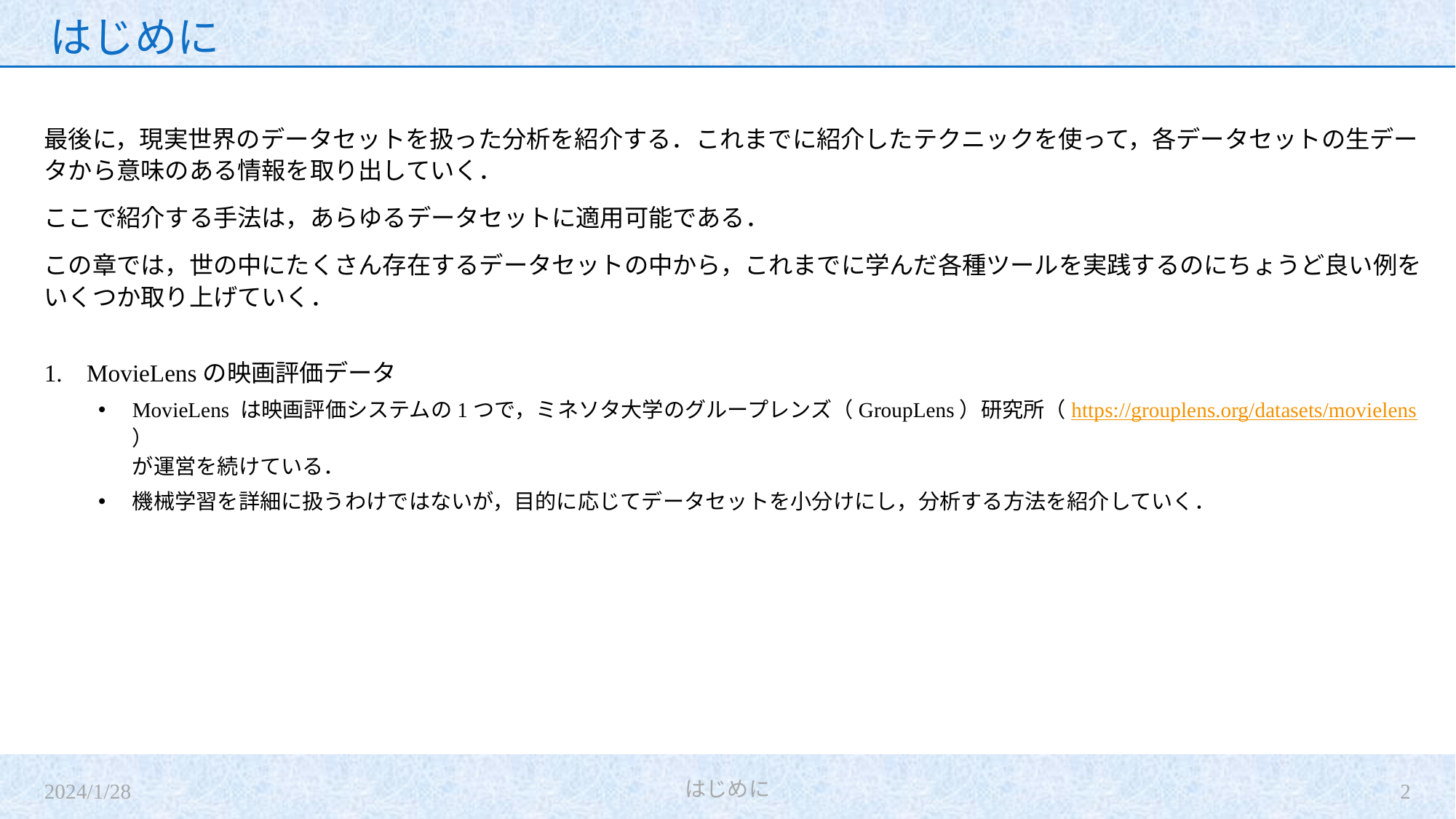

# はじめに
最後に，現実世界のデータセットを扱った分析を紹介する．これまでに紹介したテクニックを使って，各データセットの生データから意味のある情報を取り出していく．
ここで紹介する手法は，あらゆるデータセットに適用可能である．
この章では，世の中にたくさん存在するデータセットの中から，これまでに学んだ各種ツールを実践するのにちょうど良い例をいくつか取り上げていく．
MovieLensの映画評価データ
MovieLens は映画評価システムの1つで，ミネソタ大学のグループレンズ（GroupLens）研究所（https://grouplens.org/datasets/movielens）
が運営を続けている．
機械学習を詳細に扱うわけではないが，目的に応じてデータセットを小分けにし，分析する方法を紹介していく．

2024/1/28
2
はじめに